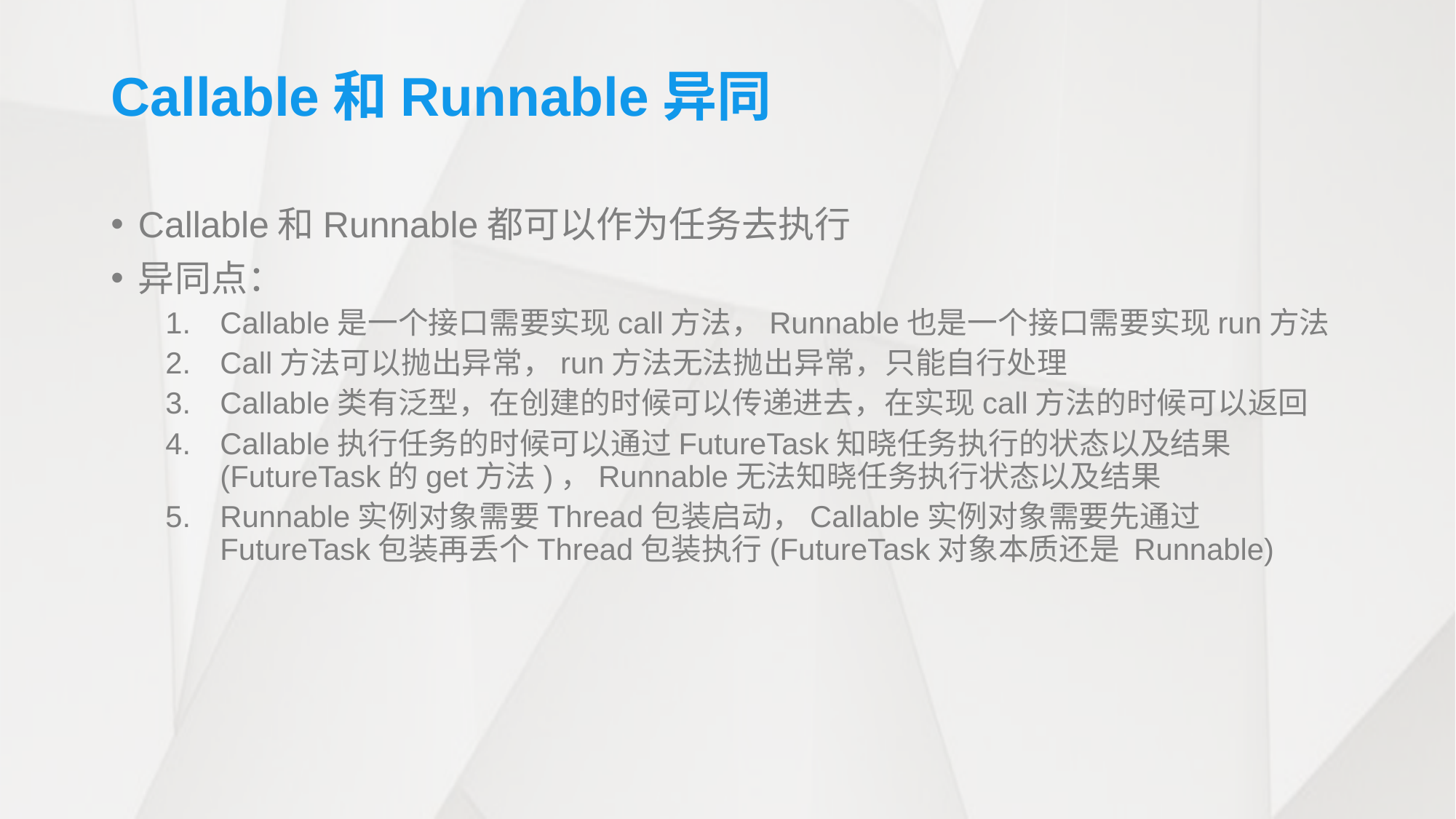

# Callable和Runnable异同
Callable和Runnable都可以作为任务去执行
异同点：
Callable是一个接口需要实现call方法，Runnable也是一个接口需要实现run方法
Call方法可以抛出异常，run方法无法抛出异常，只能自行处理
Callable类有泛型，在创建的时候可以传递进去，在实现call方法的时候可以返回
Callable执行任务的时候可以通过FutureTask知晓任务执行的状态以及结果(FutureTask的get方法)，Runnable无法知晓任务执行状态以及结果
Runnable实例对象需要Thread包装启动，Callable实例对象需要先通过FutureTask包装再丢个Thread包装执行(FutureTask对象本质还是 Runnable)